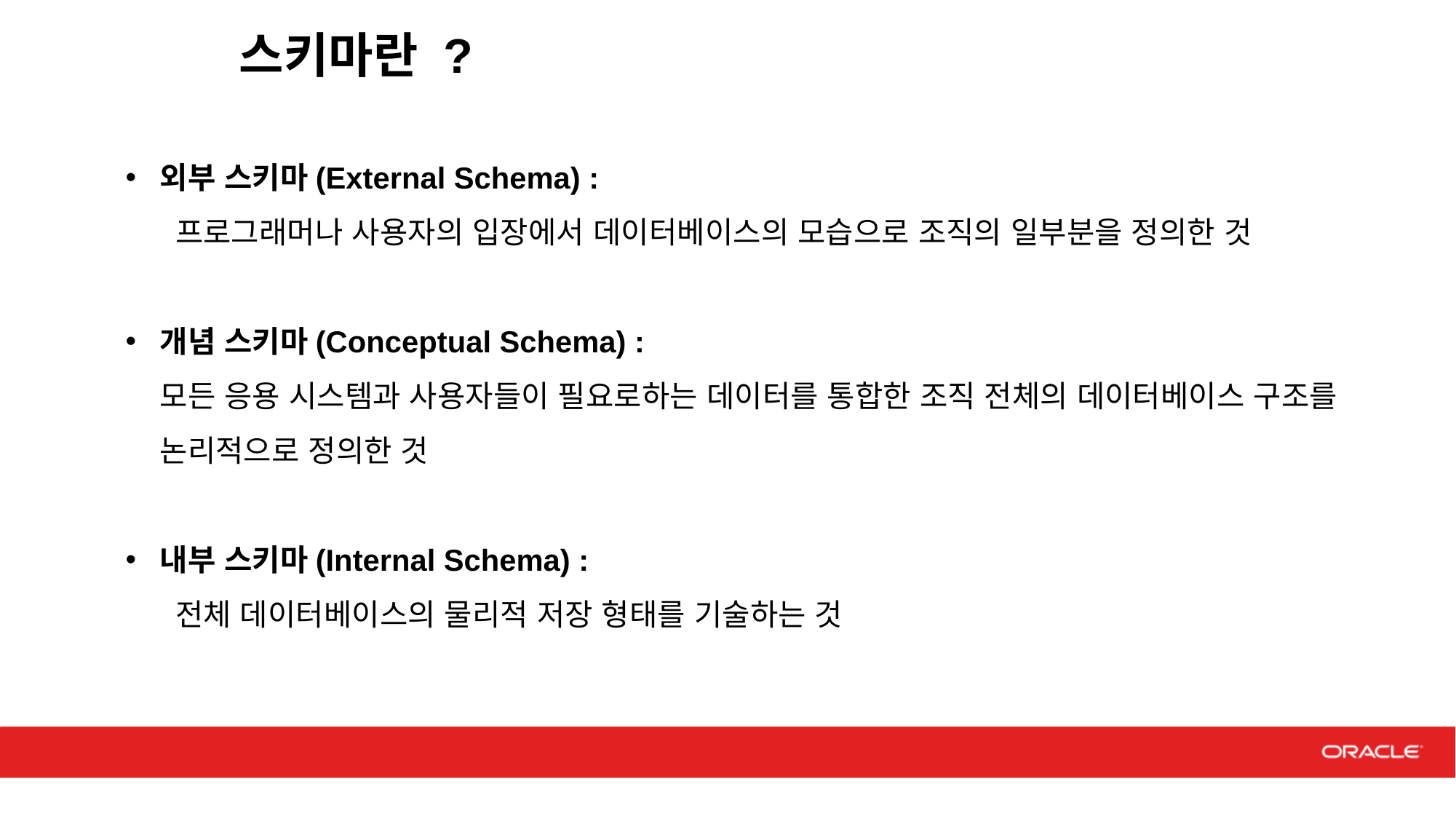

스키마란 ?
외부 스키마(External Schema) :
 프로그래머나 사용자의 입장에서 데이터베이스의 모습으로 조직의 일부분을 정의한 것

개념 스키마(Conceptual Schema) :
모든 응용 시스템과 사용자들이 필요로하는 데이터를 통합한 조직 전체의 데이터베이스 구조를 논리적으로 정의한 것

내부 스키마(Internal Schema) :
 전체 데이터베이스의 물리적 저장 형태를 기술하는 것